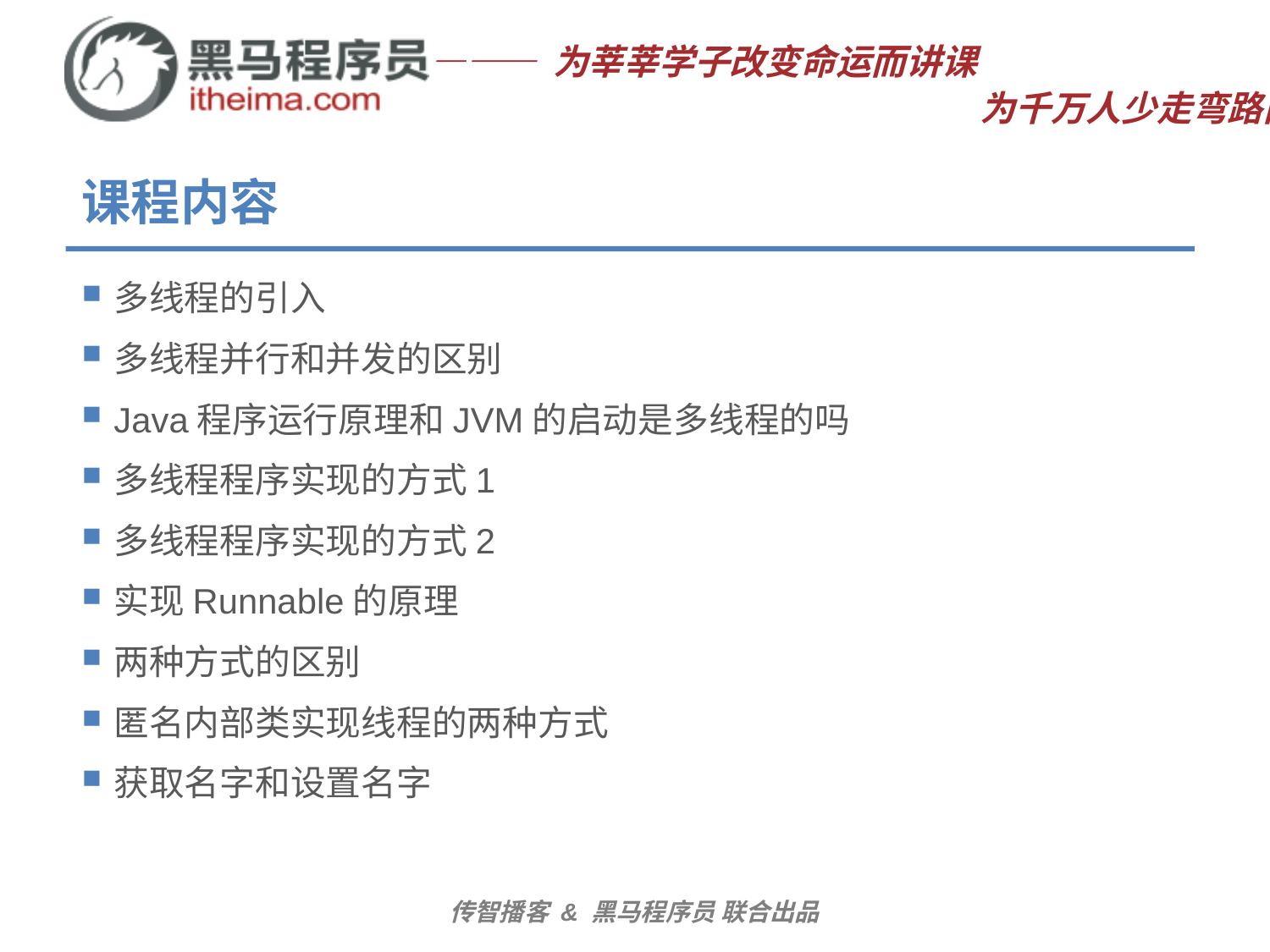

# 课程内容
多线程的引入
多线程并行和并发的区别
Java程序运行原理和JVM的启动是多线程的吗
多线程程序实现的方式1
多线程程序实现的方式2
实现Runnable的原理
两种方式的区别
匿名内部类实现线程的两种方式
获取名字和设置名字